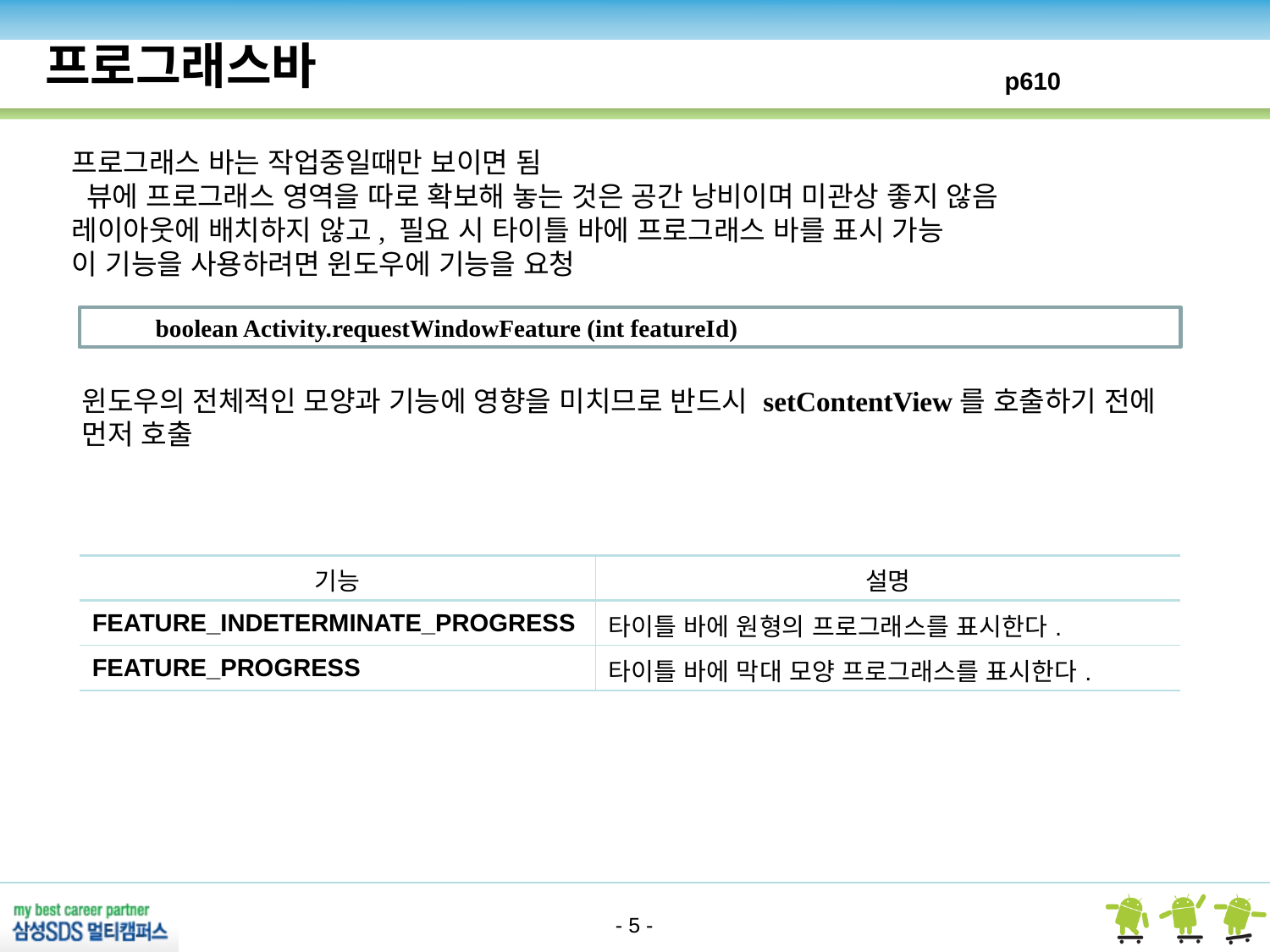

프로그래스바
p610
프로그래스 바는 작업중일때만 보이면 됨
 뷰에 프로그래스 영역을 따로 확보해 놓는 것은 공간 낭비이며 미관상 좋지 않음
레이아웃에 배치하지 않고, 필요 시 타이틀 바에 프로그래스 바를 표시 가능
이 기능을 사용하려면 윈도우에 기능을 요청
boolean Activity.requestWindowFeature (int featureId)
윈도우의 전체적인 모양과 기능에 영향을 미치므로 반드시 setContentView를 호출하기 전에 먼저 호출
| 기능 | 설명 |
| --- | --- |
| FEATURE\_INDETERMINATE\_PROGRESS | 타이틀 바에 원형의 프로그래스를 표시한다. |
| FEATURE\_PROGRESS | 타이틀 바에 막대 모양 프로그래스를 표시한다. |
- 5 -